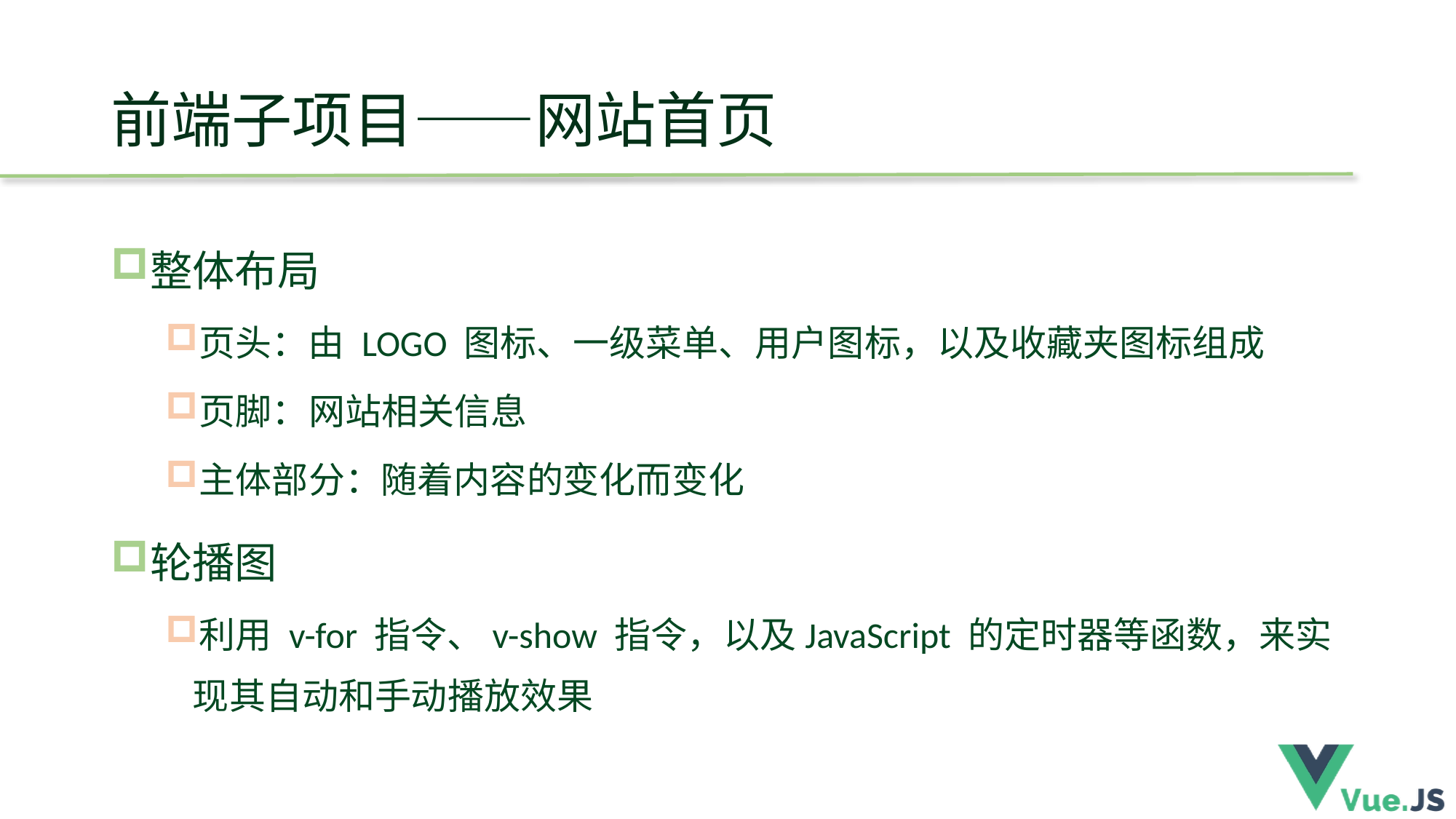

# 前端子项目——网站首页
整体布局
页头：由 LOGO 图标、一级菜单、用户图标，以及收藏夹图标组成
页脚：网站相关信息
主体部分：随着内容的变化而变化
轮播图
利用 v-for 指令、v-show 指令，以及JavaScript 的定时器等函数，来实现其自动和手动播放效果